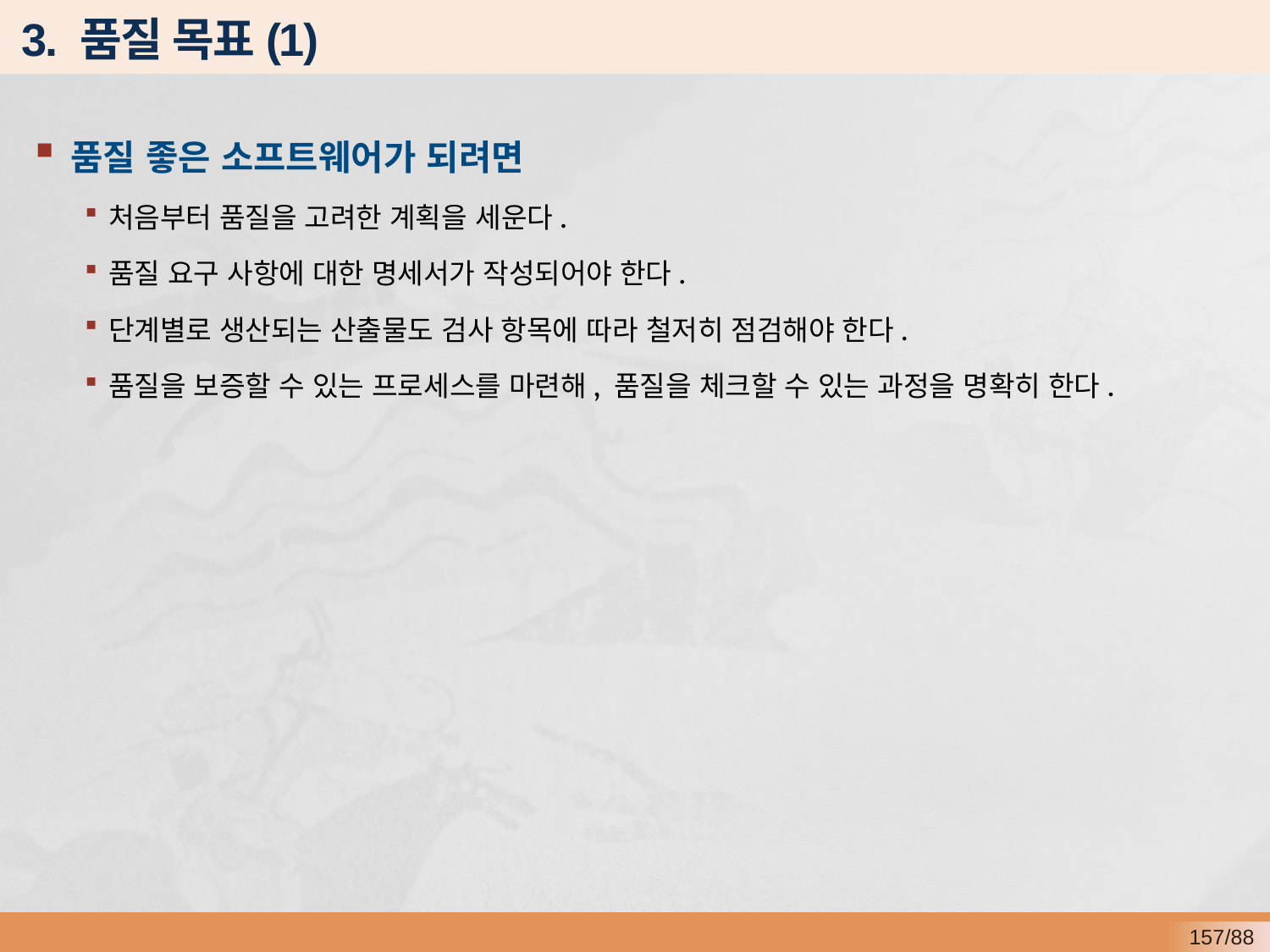

# 3. 품질 목표(1)
품질 좋은 소프트웨어가 되려면
처음부터 품질을 고려한 계획을 세운다.
품질 요구 사항에 대한 명세서가 작성되어야 한다.
단계별로 생산되는 산출물도 검사 항목에 따라 철저히 점검해야 한다.
품질을 보증할 수 있는 프로세스를 마련해, 품질을 체크할 수 있는 과정을 명확히 한다.